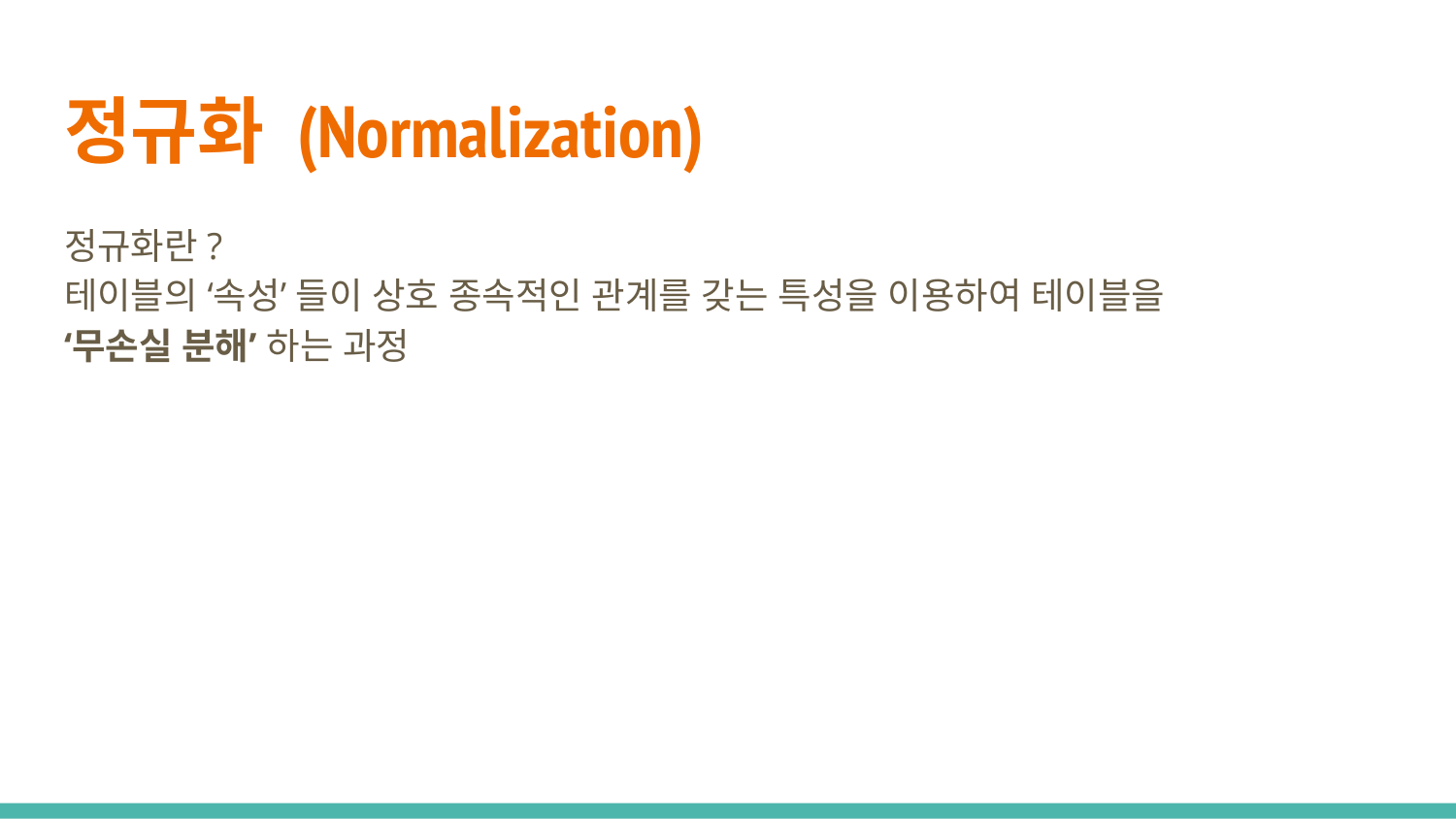

# 정규화 (Normalization)
정규화란?
테이블의 ‘속성’ 들이 상호 종속적인 관계를 갖는 특성을 이용하여 테이블을
‘무손실 분해’ 하는 과정